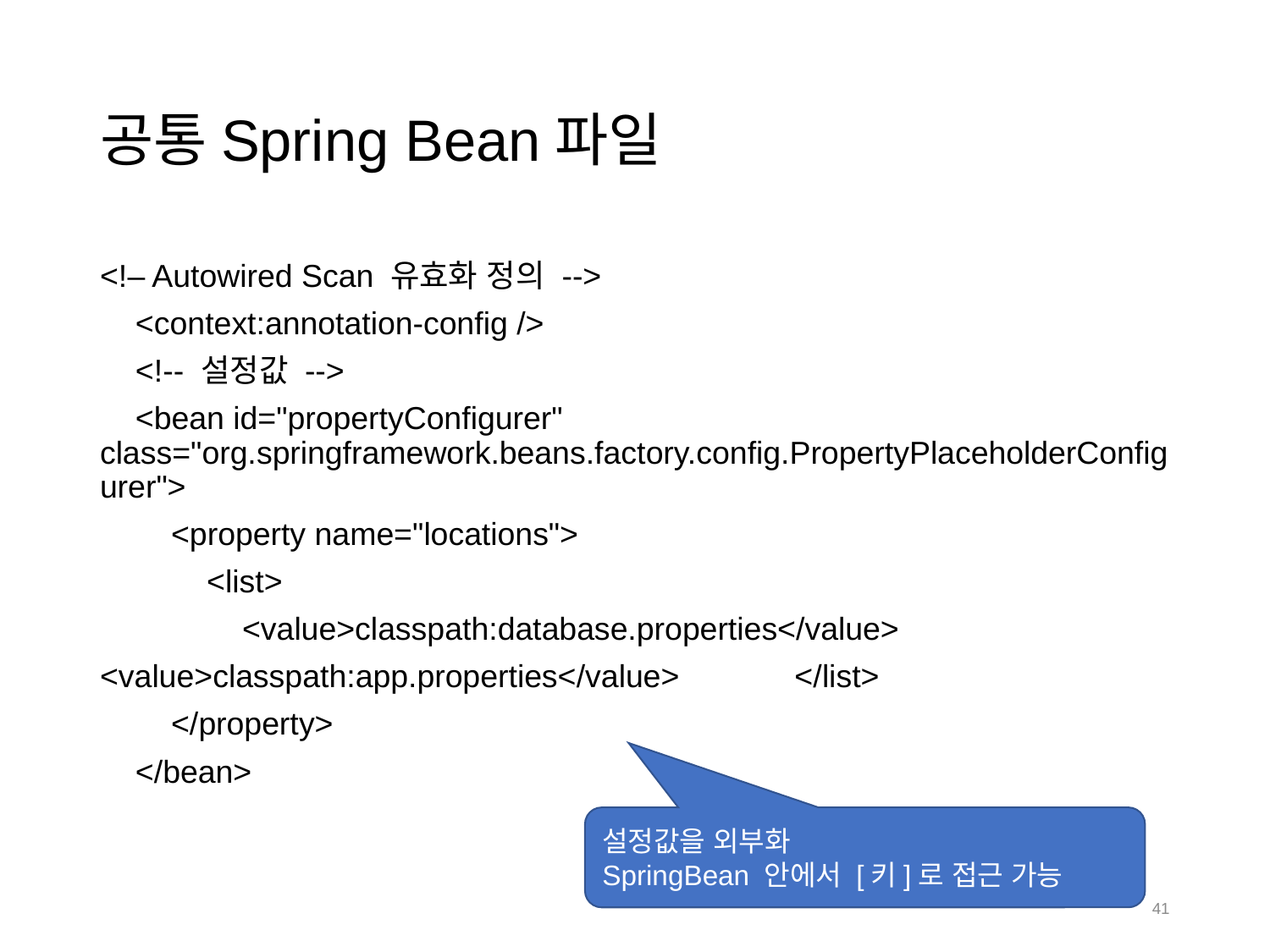

# 공통Spring Bean파일
<!– Autowired Scan 유효화 정의 -->
    <context:annotation-config />
    <!-- 설정값 -->
    <bean id="propertyConfigurer"
class="org.springframework.beans.factory.config.PropertyPlaceholderConfigurer">
        <property name="locations">
            <list>
                <value>classpath:database.properties</value>
<value>classpath:app.properties</value>             </list>
        </property>
    </bean>

설정값을 외부화
SpringBean 안에서 [키]로 접근 가능
41